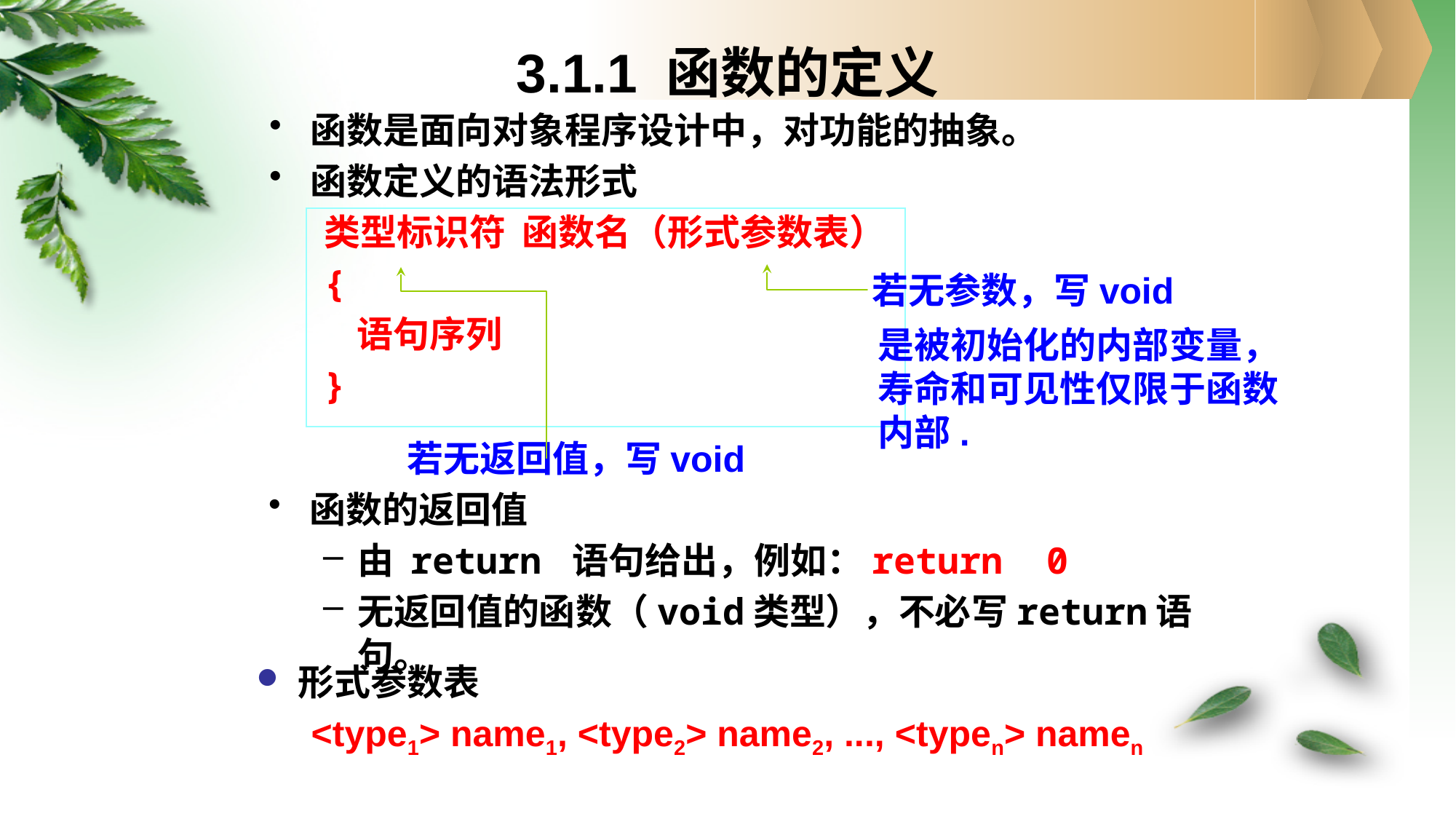

# 3.1.1 函数的定义
函数是面向对象程序设计中，对功能的抽象。
函数定义的语法形式
类型标识符  函数名（形式参数表）
{
   语句序列
}

若无参数，写void

是被初始化的内部变量，寿命和可见性仅限于函数内部.
若无返回值，写void
函数的返回值
由 return 语句给出，例如：return  0
无返回值的函数（void类型），不必写return语句。
形式参数表
<type1> name1, <type2> name2, ..., <typen> namen